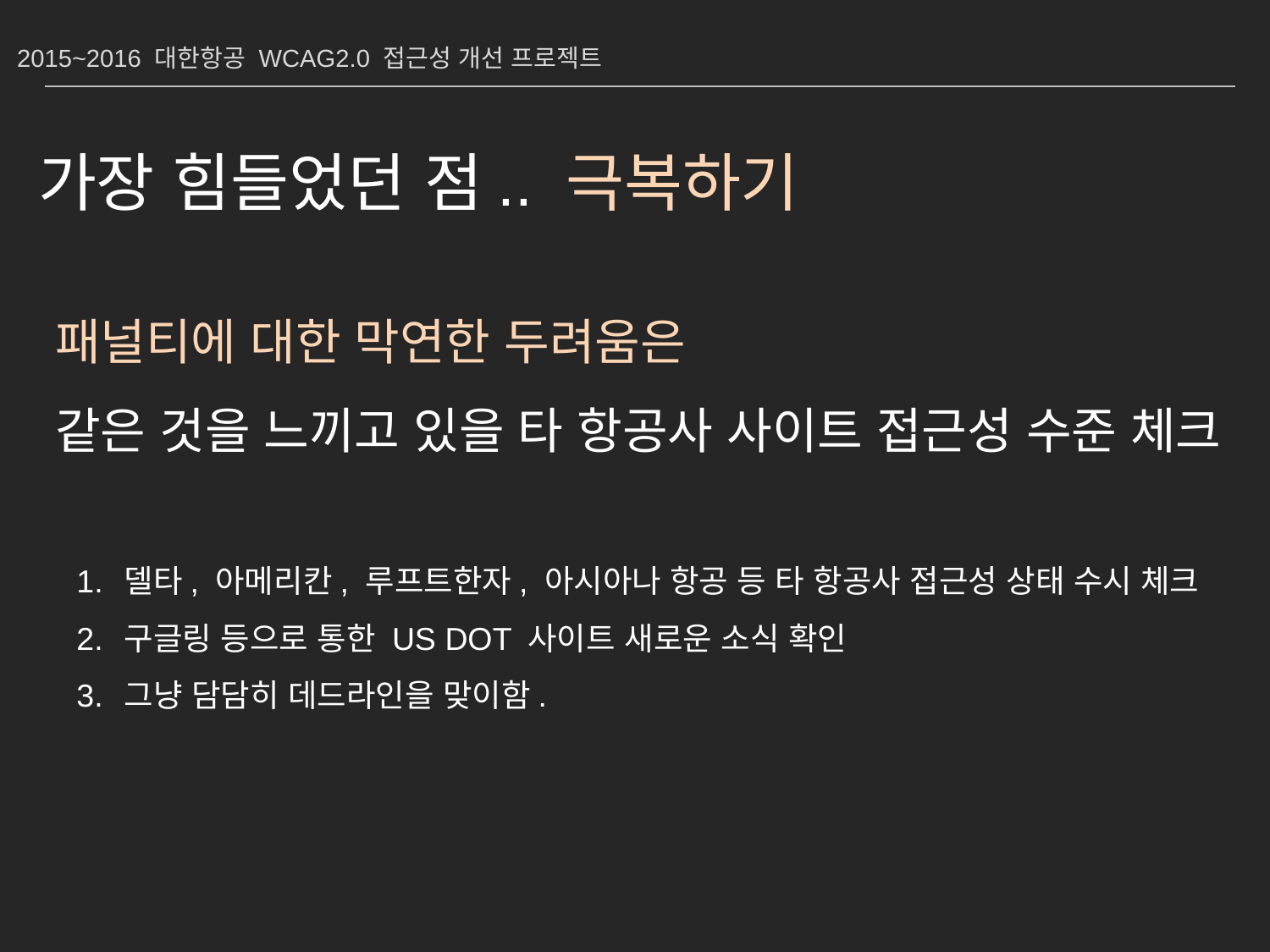

2015~2016 대한항공 WCAG2.0 접근성 개선 프로젝트
가장 힘들었던 점.. 극복하기
패널티에 대한 막연한 두려움은
같은 것을 느끼고 있을 타 항공사 사이트 접근성 수준 체크

델타, 아메리칸, 루프트한자, 아시아나 항공 등 타 항공사 접근성 상태 수시 체크
구글링 등으로 통한 US DOT 사이트 새로운 소식 확인
그냥 담담히 데드라인을 맞이함.